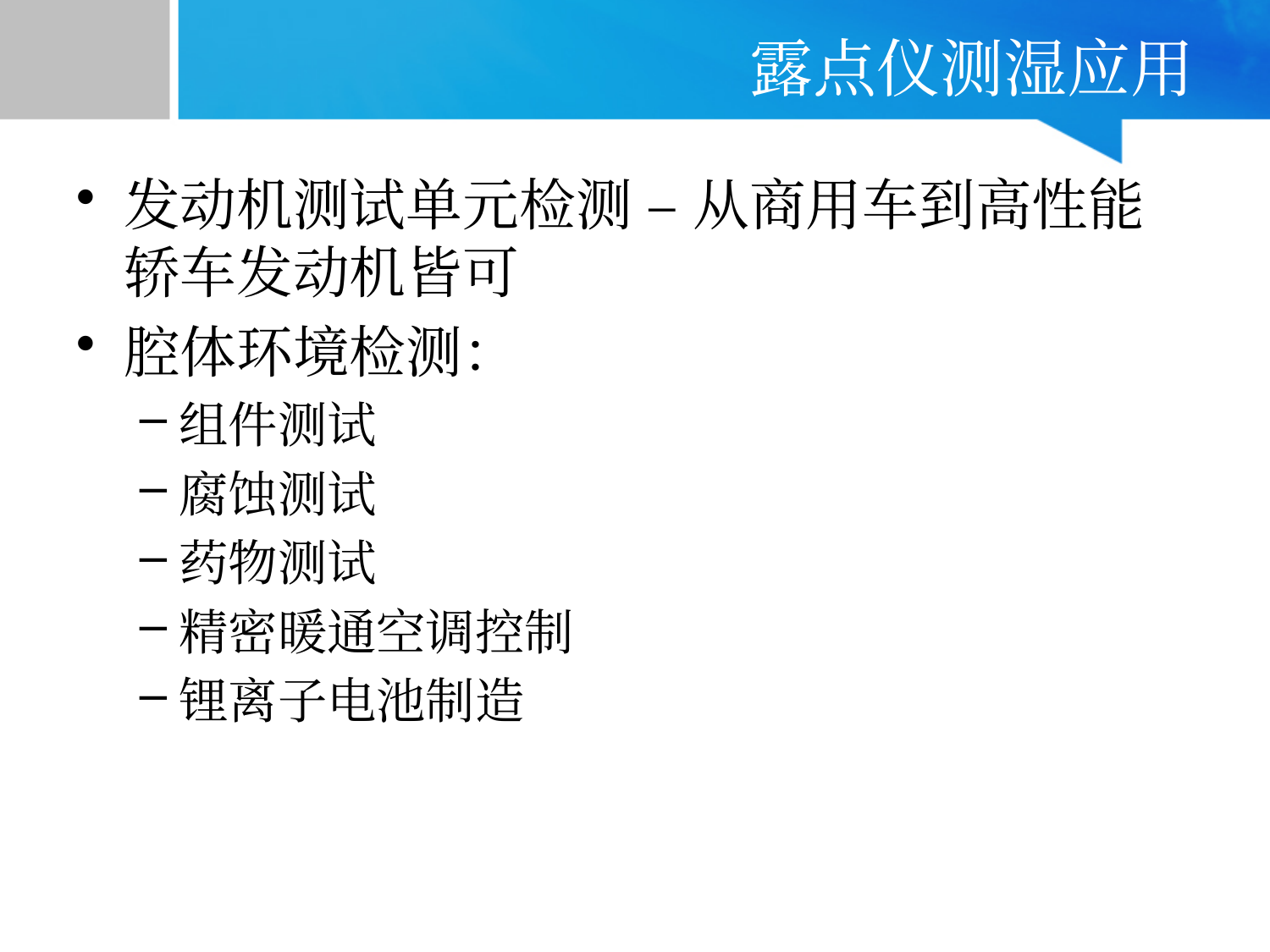

# 露点仪测湿应用
发动机测试单元检测 – 从商用车到高性能轿车发动机皆可
腔体环境检测：
组件测试
腐蚀测试
药物测试
精密暖通空调控制
锂离子电池制造